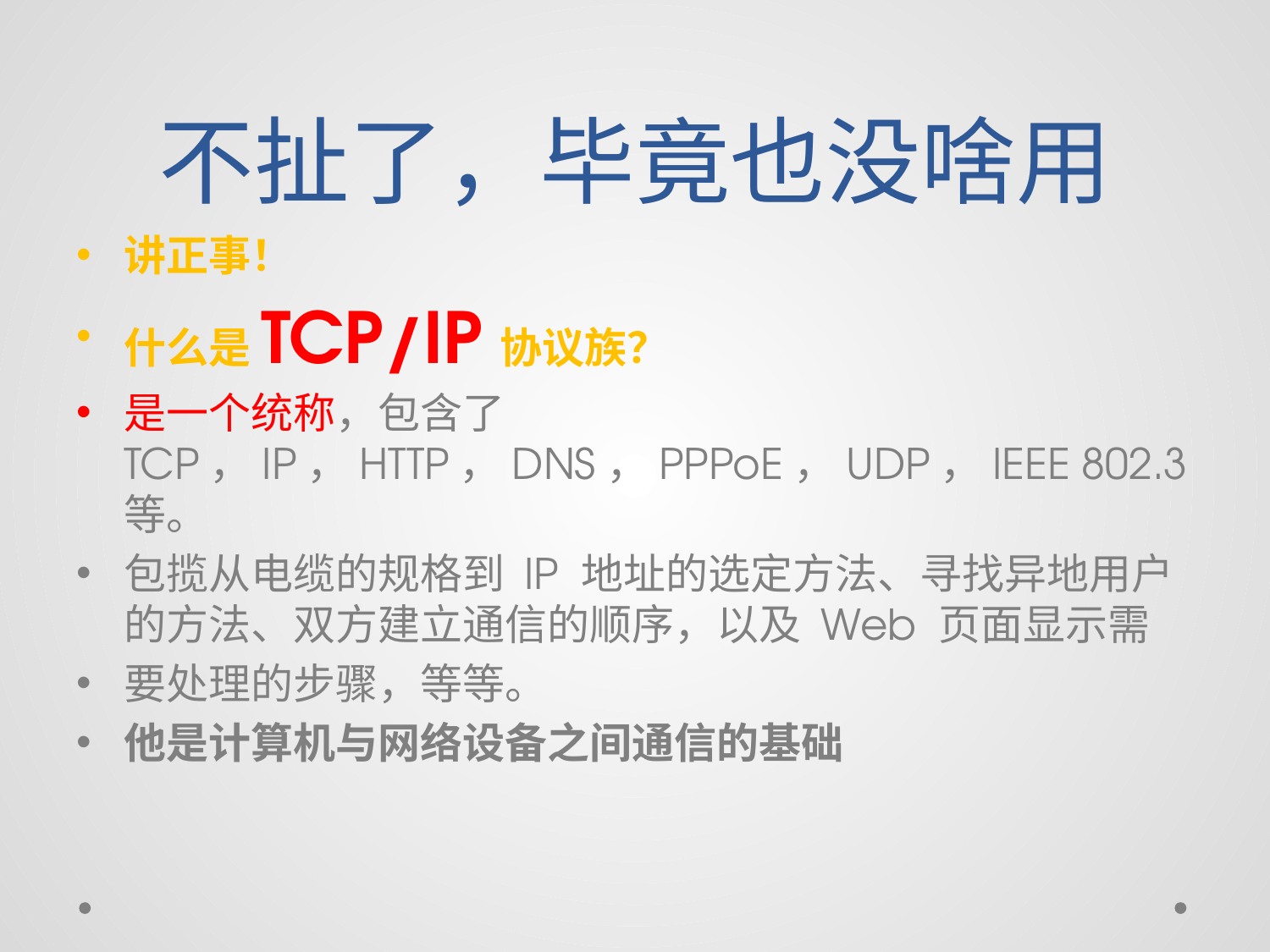

# 不扯了，毕竟也没啥用
讲正事！
什么是TCP/IP协议族？
是一个统称，包含了TCP，IP，HTTP，DNS，PPPoE，UDP，IEEE 802.3等。
包揽从电缆的规格到 IP 地址的选定方法、寻找异地用户的方法、双方建立通信的顺序，以及 Web 页面显示需
要处理的步骤，等等。
他是计算机与网络设备之间通信的基础